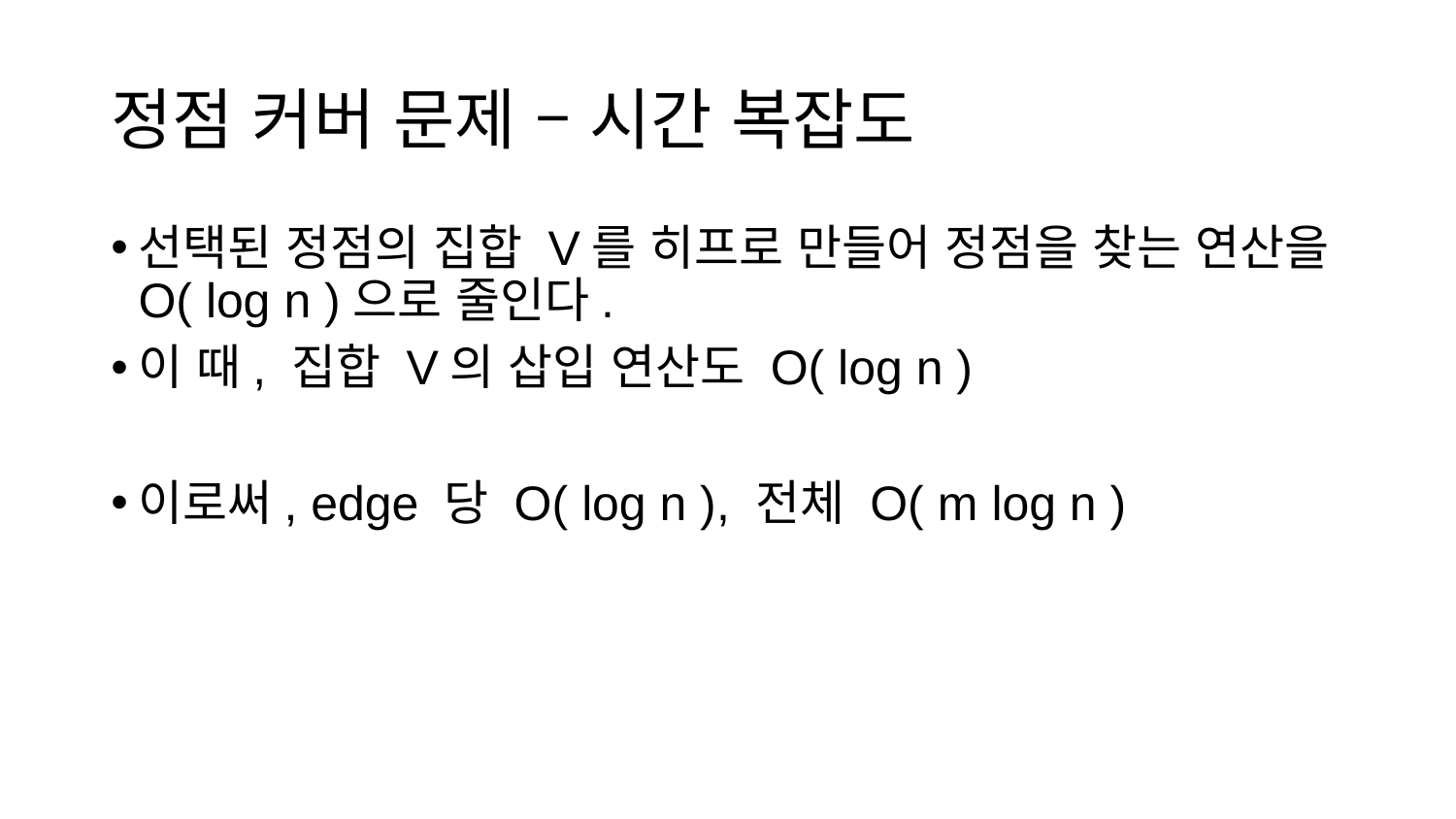

# 정점 커버 문제 – 시간 복잡도
선택된 정점의 집합 V를 히프로 만들어 정점을 찾는 연산을 O( log n )으로 줄인다.
이 때, 집합 V의 삽입 연산도 O( log n )

이로써, edge 당 O( log n ), 전체 O( m log n )